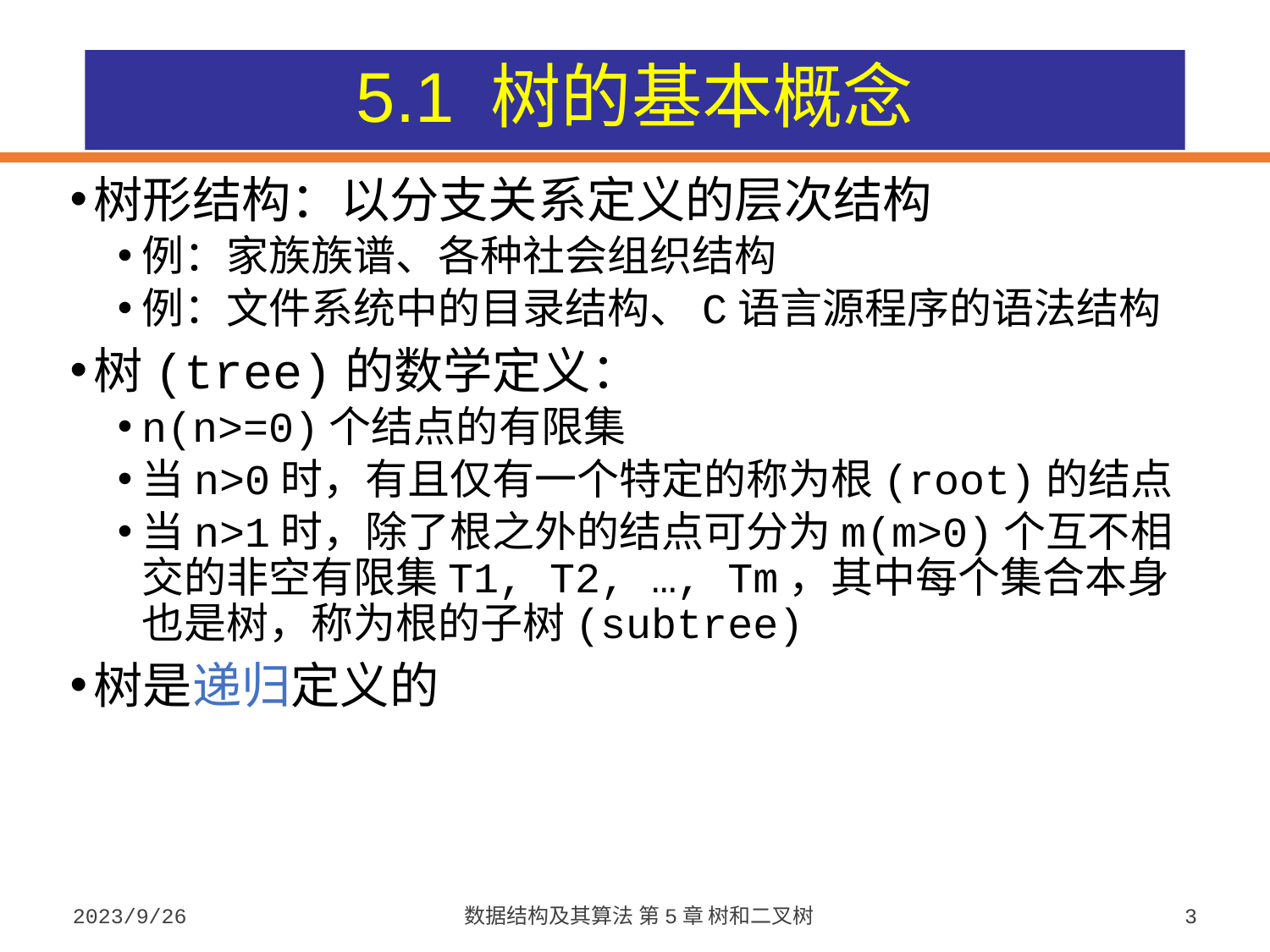

# 5.1 树的基本概念
树形结构：以分支关系定义的层次结构
例：家族族谱、各种社会组织结构
例：文件系统中的目录结构、C语言源程序的语法结构
树(tree)的数学定义：
n(n>=0)个结点的有限集
当n>0时，有且仅有一个特定的称为根(root)的结点
当n>1时，除了根之外的结点可分为m(m>0)个互不相交的非空有限集T1, T2, …, Tm，其中每个集合本身也是树，称为根的子树(subtree)
树是递归定义的
2023/9/26
数据结构及其算法 第5章 树和二叉树
3